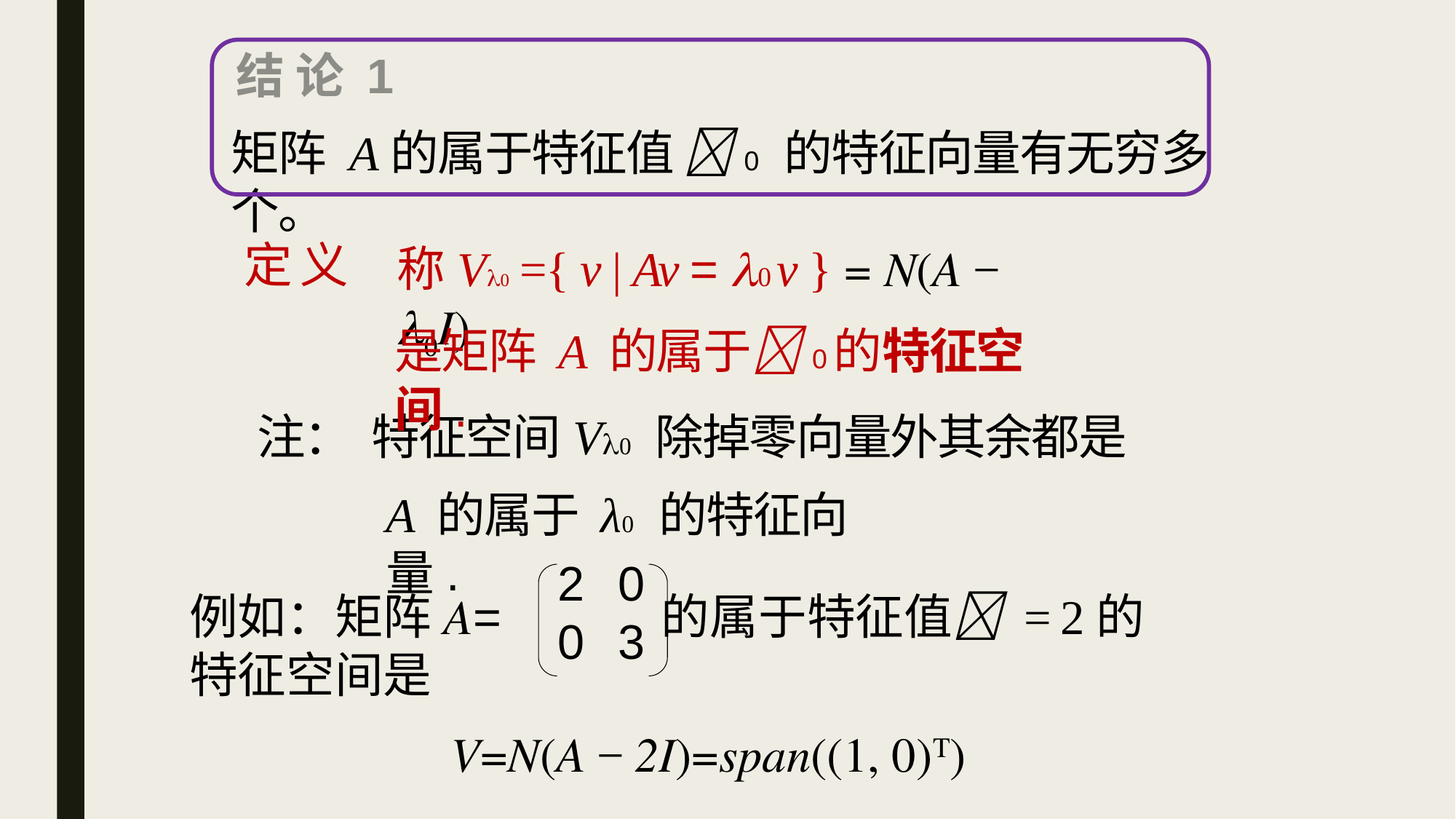

结 论 1
矩阵 A的属于特征值 λ0 的特征向量有无穷多个。
定 义
称Vλ0 ={ v | Av = λ0 v } = N(A − λ0I)
是矩阵 A 的属于λ0的特征空间.
注：  特征空间Vλ0 除掉零向量外其余都是
A 的属于 λ0 的特征向量.
20
03

例如：矩阵A=           的属于特征值λ = 2的
特征空间是
V=N(A − 2I)=span((1, 0)T)